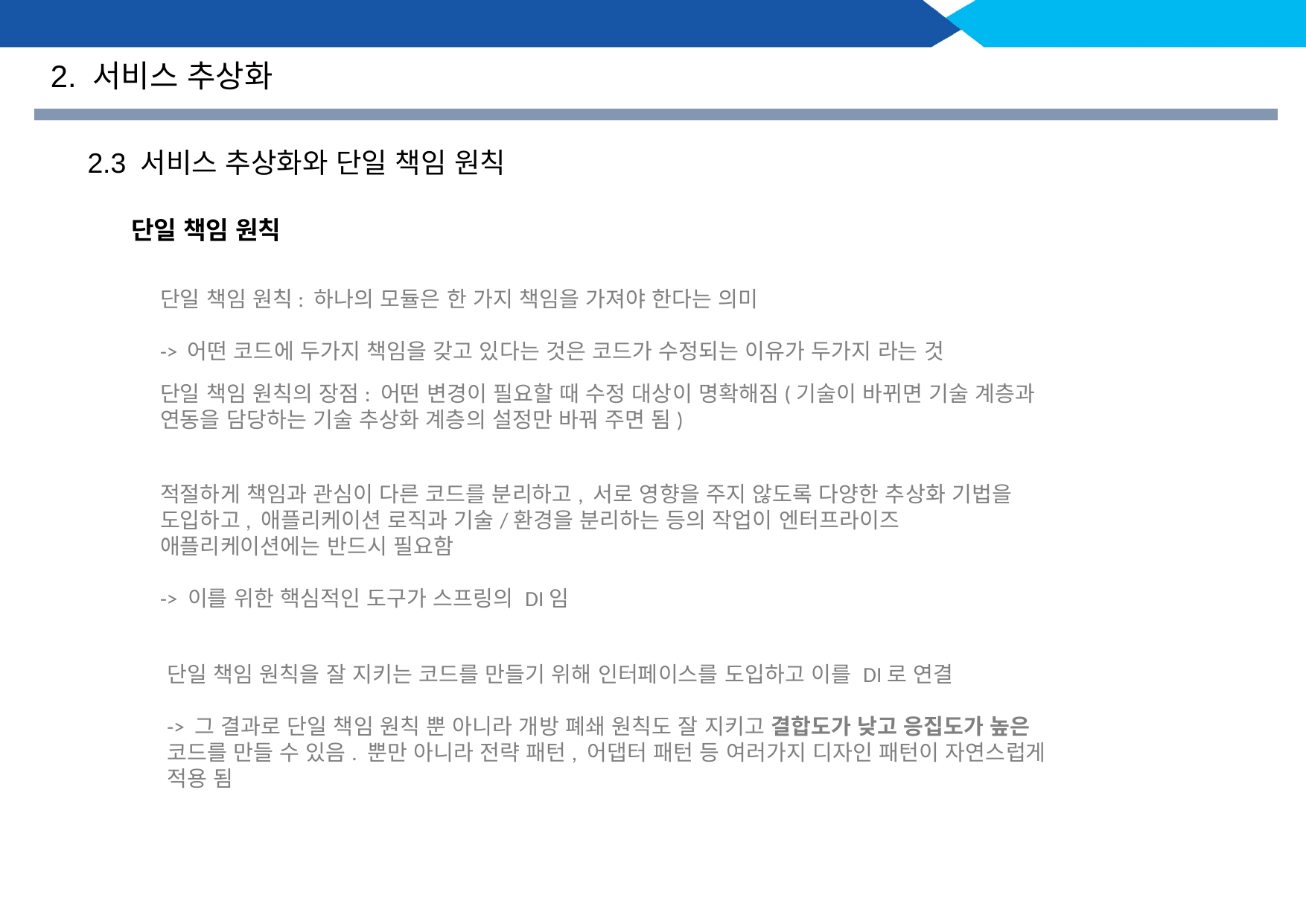

2. 서비스 추상화
2.3 서비스 추상화와 단일 책임 원칙
단일 책임 원칙
단일 책임 원칙: 하나의 모듈은 한 가지 책임을 가져야 한다는 의미

-> 어떤 코드에 두가지 책임을 갖고 있다는 것은 코드가 수정되는 이유가 두가지 라는 것
단일 책임 원칙의 장점: 어떤 변경이 필요할 때 수정 대상이 명확해짐(기술이 바뀌면 기술 계층과 연동을 담당하는 기술 추상화 계층의 설정만 바꿔 주면 됨)
적절하게 책임과 관심이 다른 코드를 분리하고, 서로 영향을 주지 않도록 다양한 추상화 기법을 도입하고, 애플리케이션 로직과 기술/환경을 분리하는 등의 작업이 엔터프라이즈 애플리케이션에는 반드시 필요함

-> 이를 위한 핵심적인 도구가 스프링의 DI임
단일 책임 원칙을 잘 지키는 코드를 만들기 위해 인터페이스를 도입하고 이를 DI로 연결

-> 그 결과로 단일 책임 원칙 뿐 아니라 개방 폐쇄 원칙도 잘 지키고 결합도가 낮고 응집도가 높은 코드를 만들 수 있음. 뿐만 아니라 전략 패턴, 어댑터 패턴 등 여러가지 디자인 패턴이 자연스럽게 적용 됨